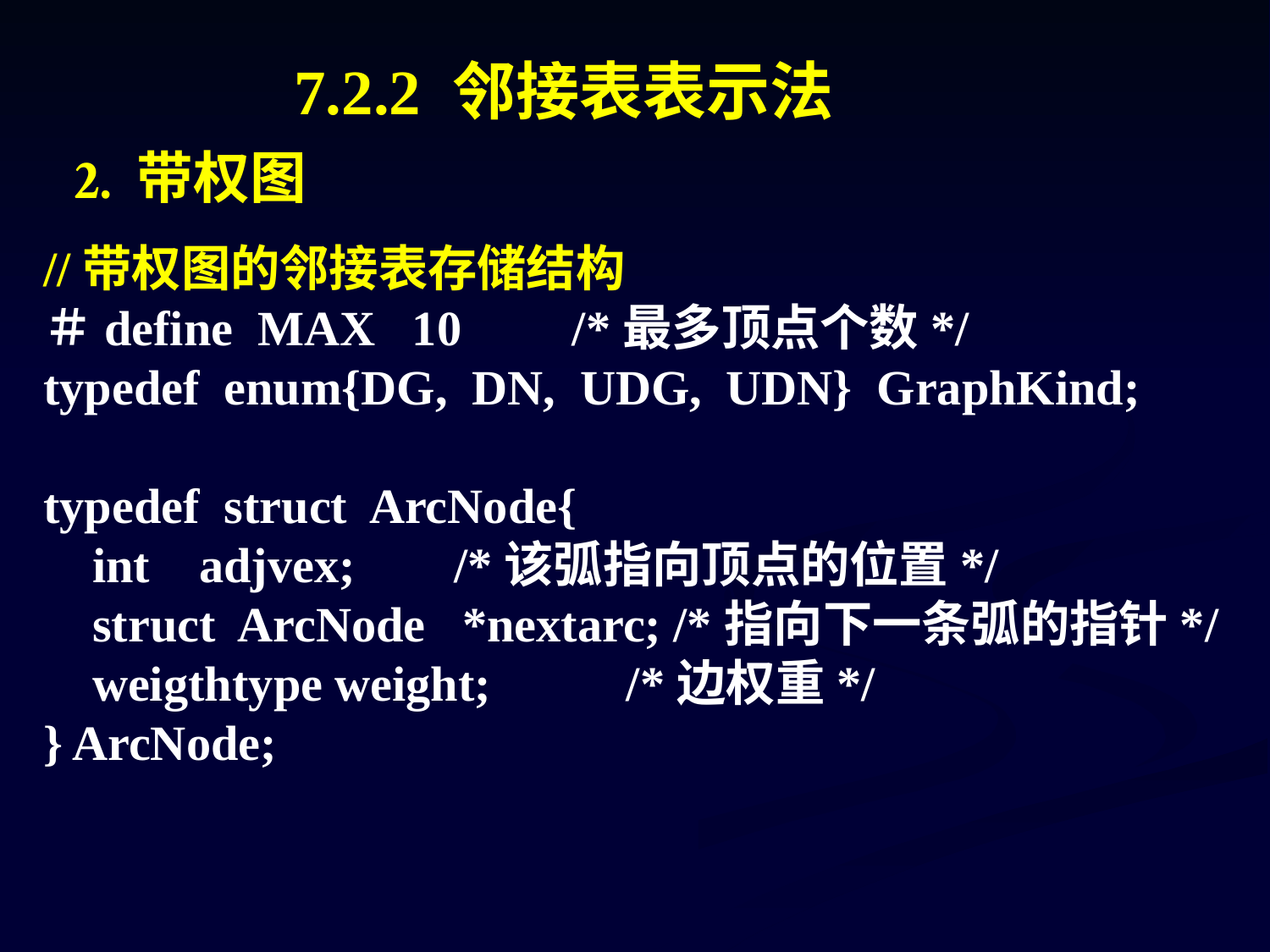

7.2.2 邻接表表示法
2. 带权图
//带权图的邻接表存储结构
＃define  MAX   10         /*最多顶点个数*/
typedef  enum{DG,  DN,  UDG,  UDN}  GraphKind;

typedef  struct  ArcNode{
    int    adjvex;        /*该弧指向顶点的位置*/
    struct  ArcNode   *nextarc; /*指向下一条弧的指针*/
    weigthtype weight;           /*边权重*/
} ArcNode;